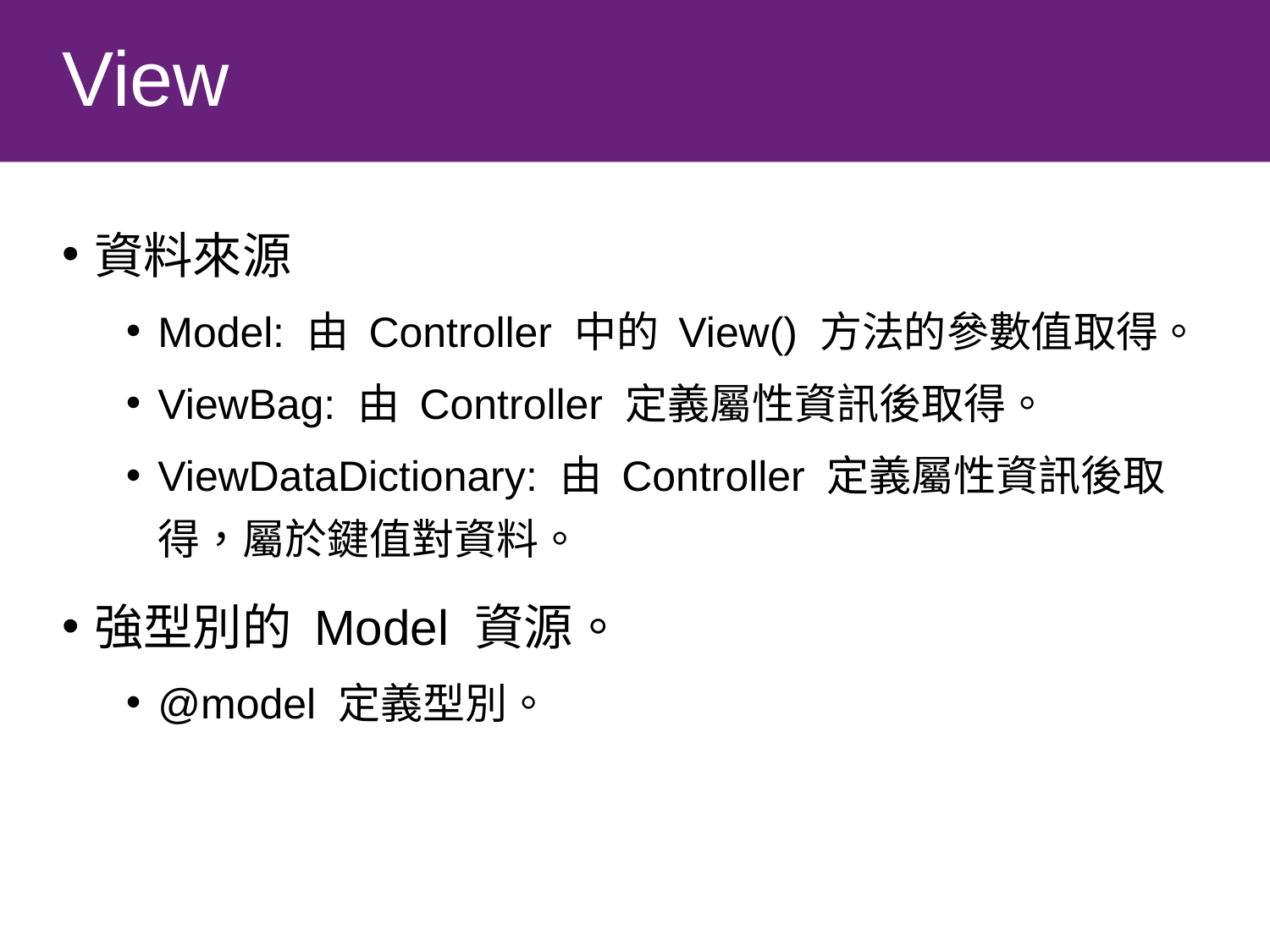

# View
資料來源
Model: 由 Controller 中的 View() 方法的參數值取得。
ViewBag: 由 Controller 定義屬性資訊後取得。
ViewDataDictionary: 由 Controller 定義屬性資訊後取得，屬於鍵值對資料。
強型別的 Model 資源。
@model 定義型別。